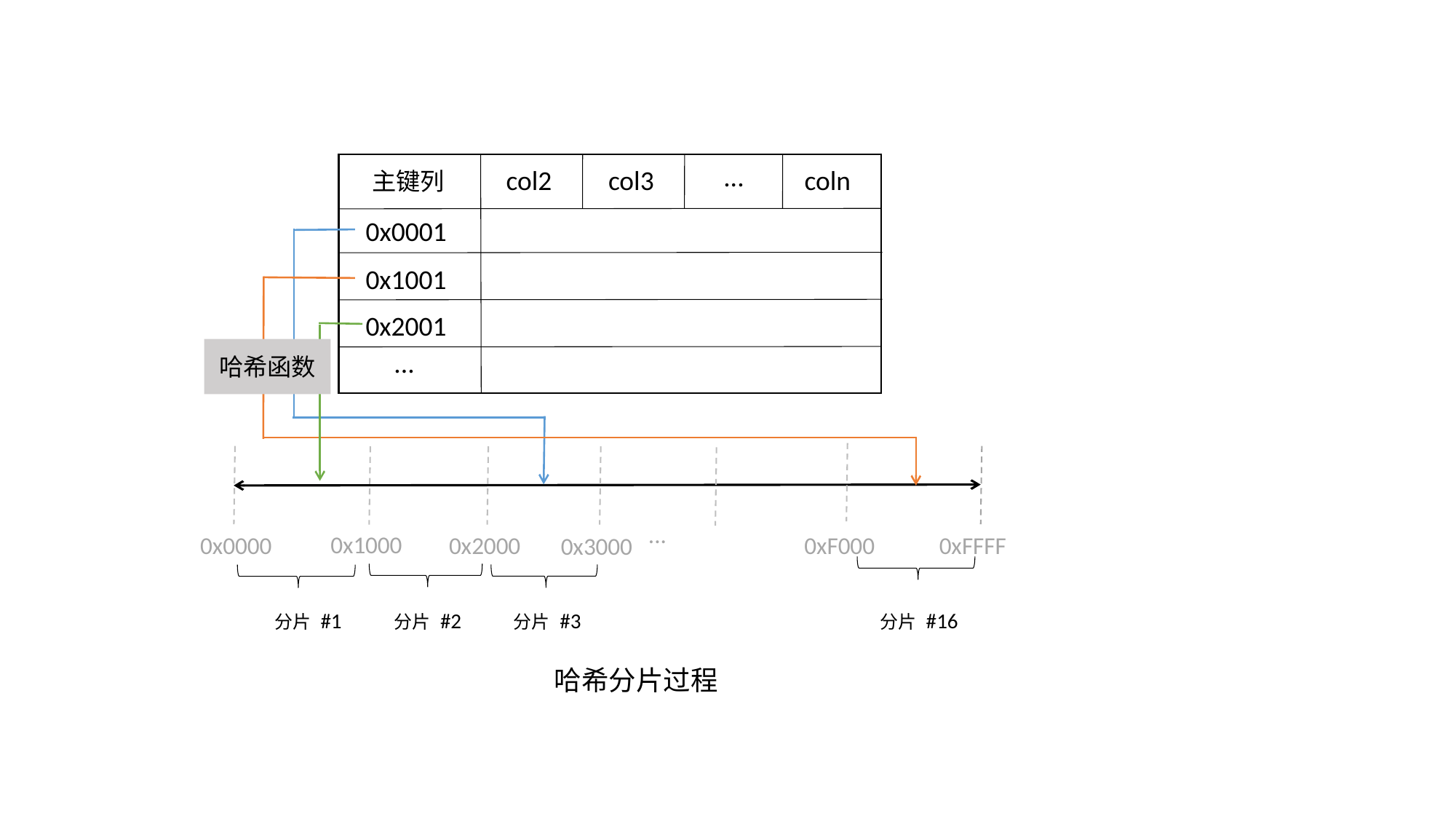

...

col2
col3
coln
主键列
0x0001
0x1001
0x2001
哈希函数
...

...

0x1000
0x0000
0x2000
0xF000
0xFFFF
0x3000
分片 #1
分片 #2
分片 #3
分片 #16
哈希分片过程